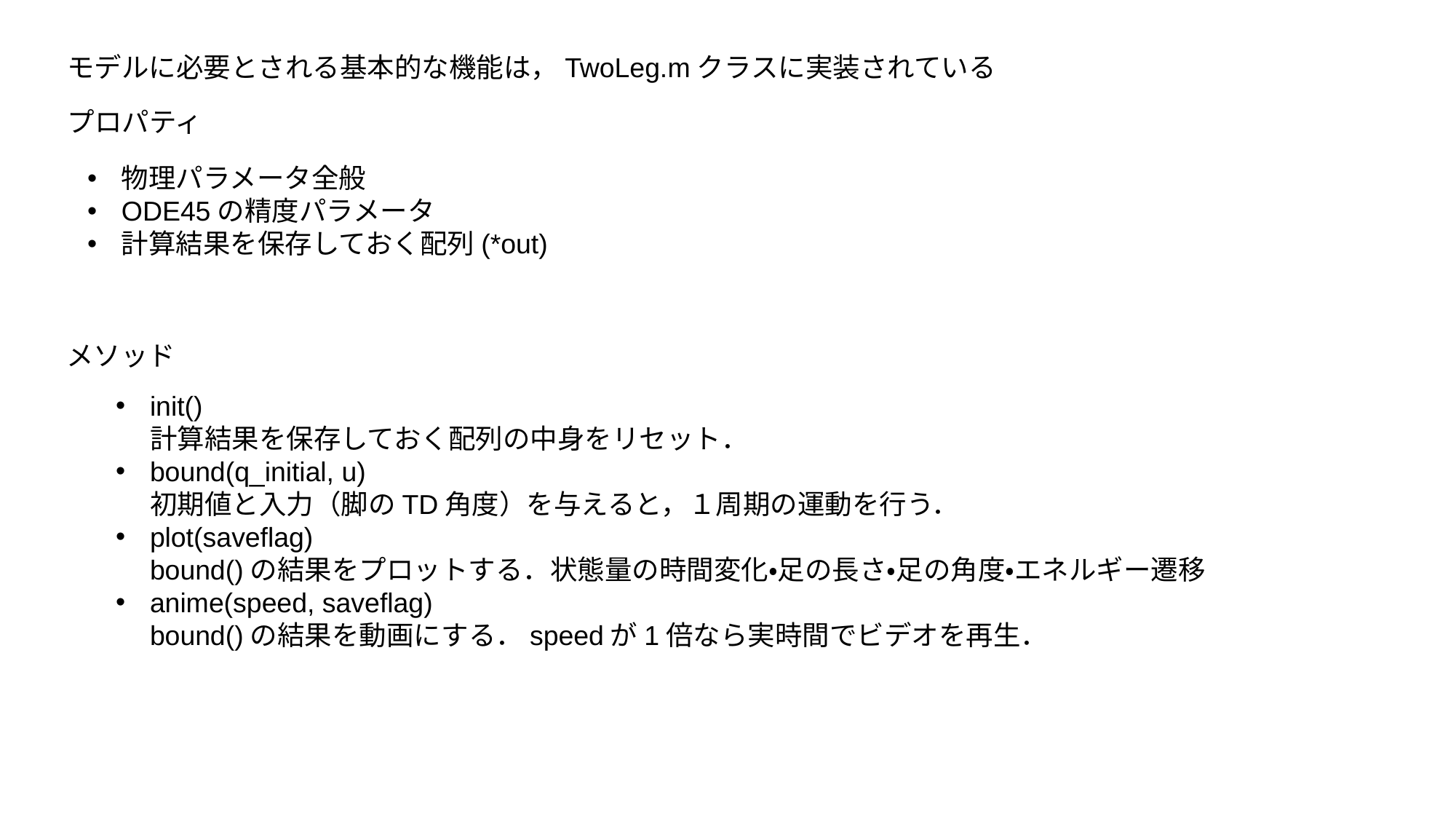

モデルに必要とされる基本的な機能は，TwoLeg.mクラスに実装されている
プロパティ
物理パラメータ全般
ODE45の精度パラメータ
計算結果を保存しておく配列(*out)
メソッド
init()
計算結果を保存しておく配列の中身をリセット．
bound(q_initial, u)
初期値と入力（脚のTD角度）を与えると，１周期の運動を行う．
plot(saveflag)
bound()の結果をプロットする．状態量の時間変化・足の長さ・足の角度・エネルギー遷移
anime(speed, saveflag)
bound()の結果を動画にする．speedが1倍なら実時間でビデオを再生．